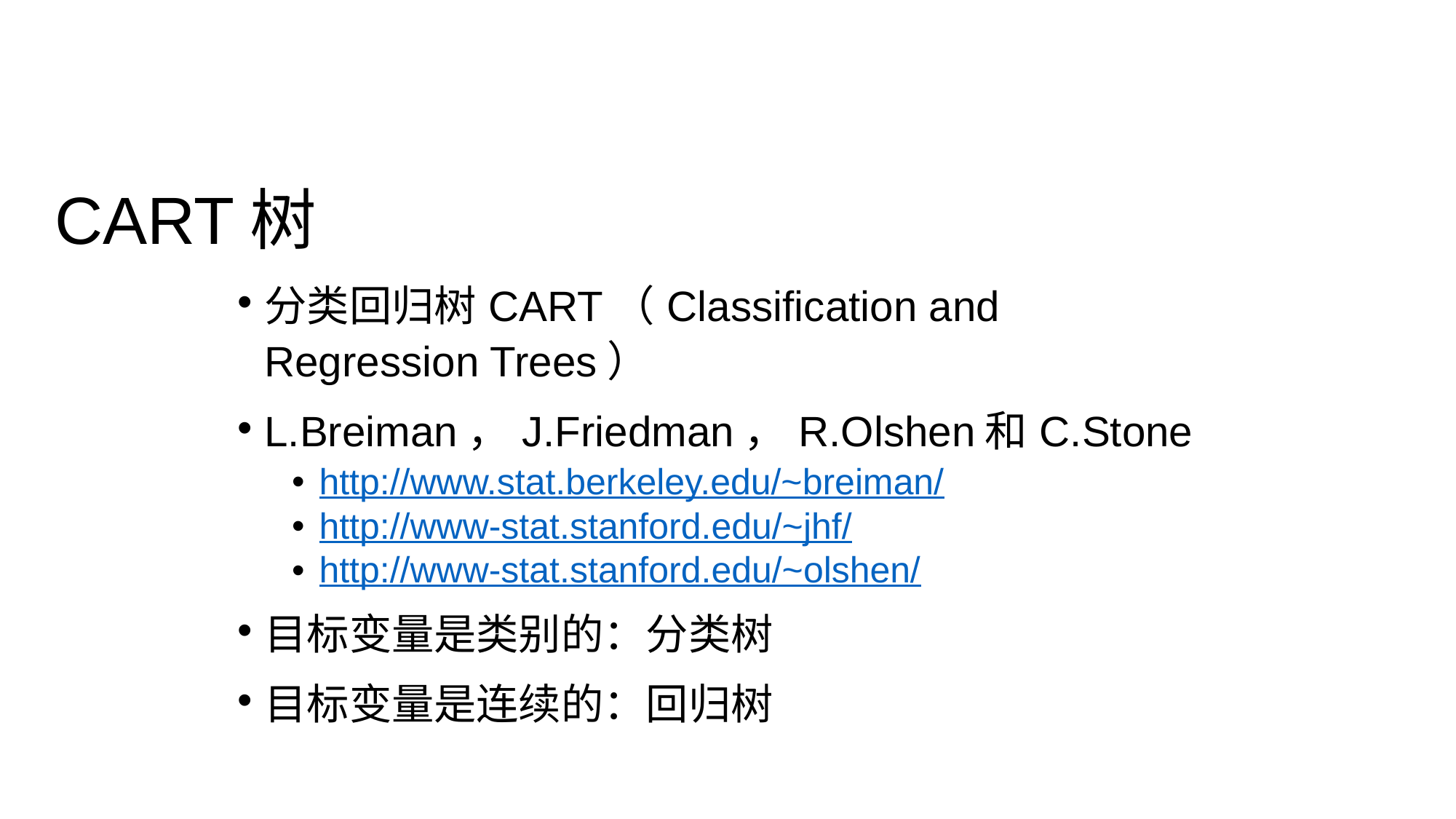

CART树
分类回归树CART（Classification and Regression Trees）
L.Breiman，J.Friedman，R.Olshen和C.Stone
http://www.stat.berkeley.edu/~breiman/
http://www-stat.stanford.edu/~jhf/
http://www-stat.stanford.edu/~olshen/
目标变量是类别的：分类树
目标变量是连续的：回归树